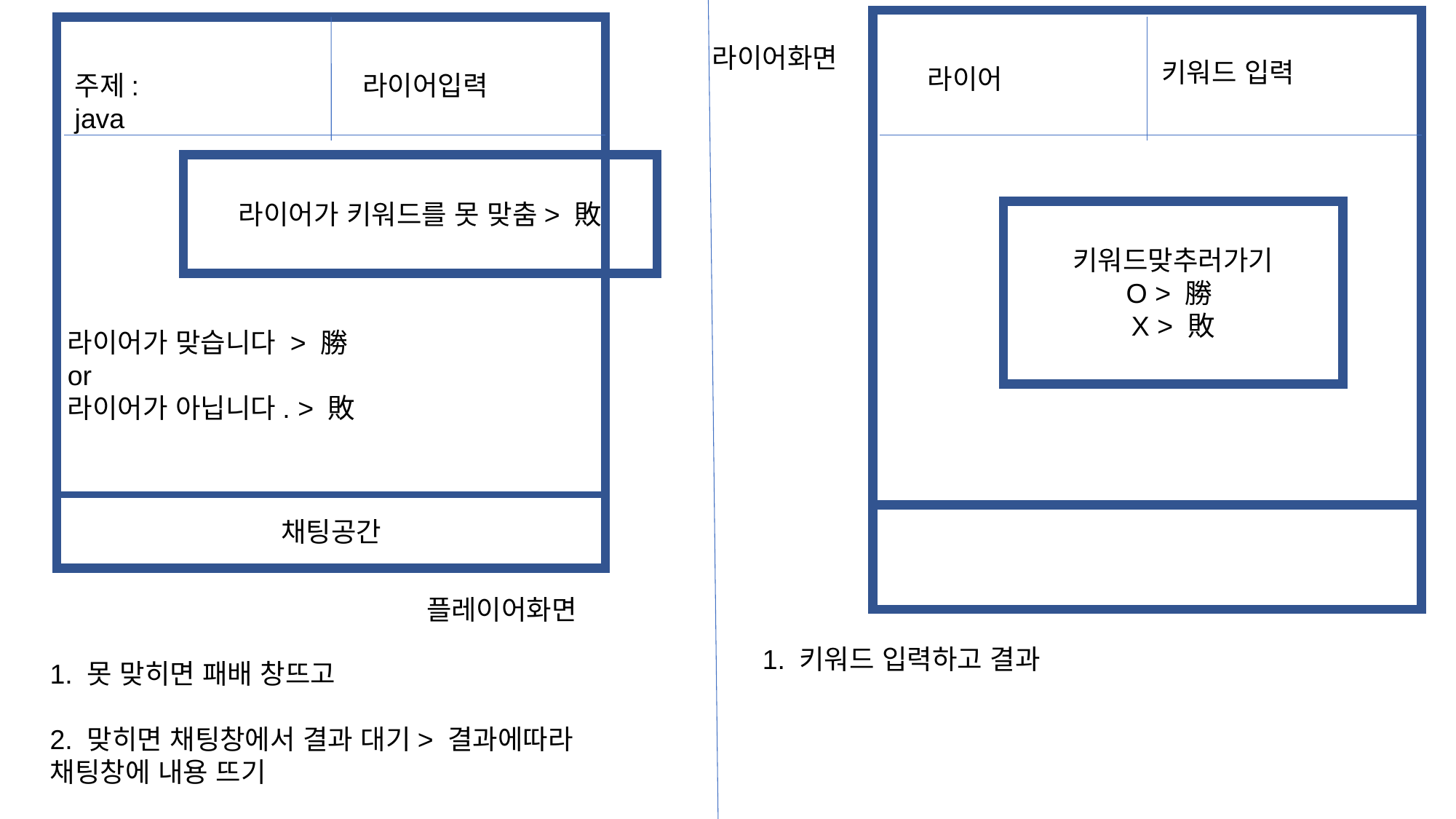

라이어가 맞습니다 > 勝
or
라이어가 아닙니다. > 敗

라이어화면
키워드 입력
라이어
주제: java
라이어입력
라이어가 키워드를 못 맞춤> 敗
키워드맞추러가기
O > 勝
X > 敗
채팅공간
플레이어화면
1. 키워드 입력하고 결과
1. 못 맞히면 패배 창뜨고

2. 맞히면 채팅창에서 결과 대기> 결과에따라 채팅창에 내용 뜨기